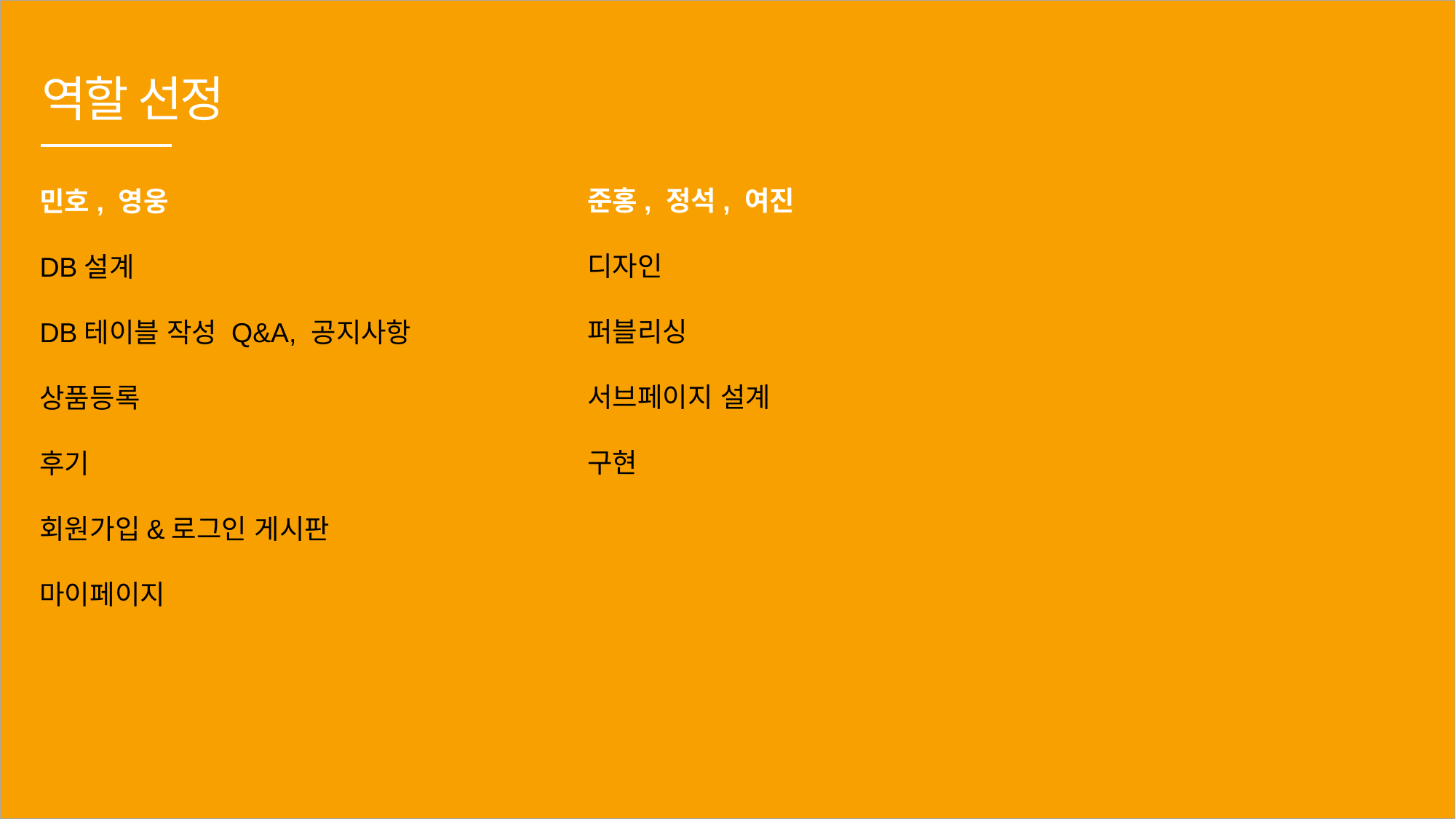

역할 선정
준홍, 정석, 여진

디자인

퍼블리싱

서브페이지 설계

구현

민호, 영웅

DB설계

DB테이블 작성 Q&A, 공지사항

상품등록

후기

회원가입&로그인 게시판

마이페이지